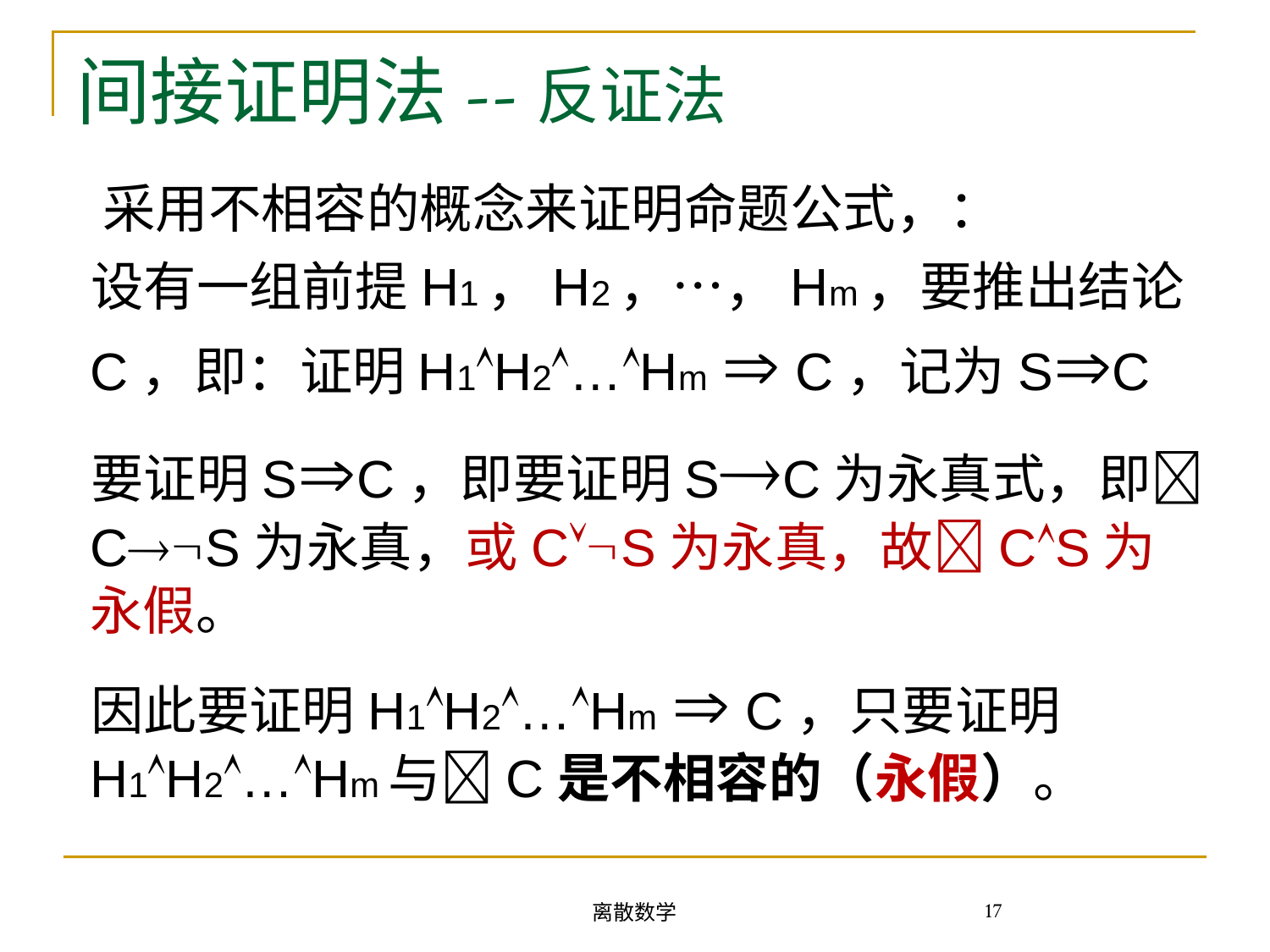

间接证明法--反证法
    采用不相容的概念来证明命题公式，：
   设有一组前提H1，H2，…，Hm，要推出结论C，即：证明H1∧H2∧…∧Hm ⇒ C，记为S⇒C
   要证明S⇒C，即要证明S→C为永真式，即¬C→¬S为永真，或C∨¬S为永真，故¬C∧S为永假。
   因此要证明H1∧H2∧…∧Hm ⇒ C，只要证明H1∧H2∧…∧Hm与¬C是不相容的（永假）。

17
离散数学